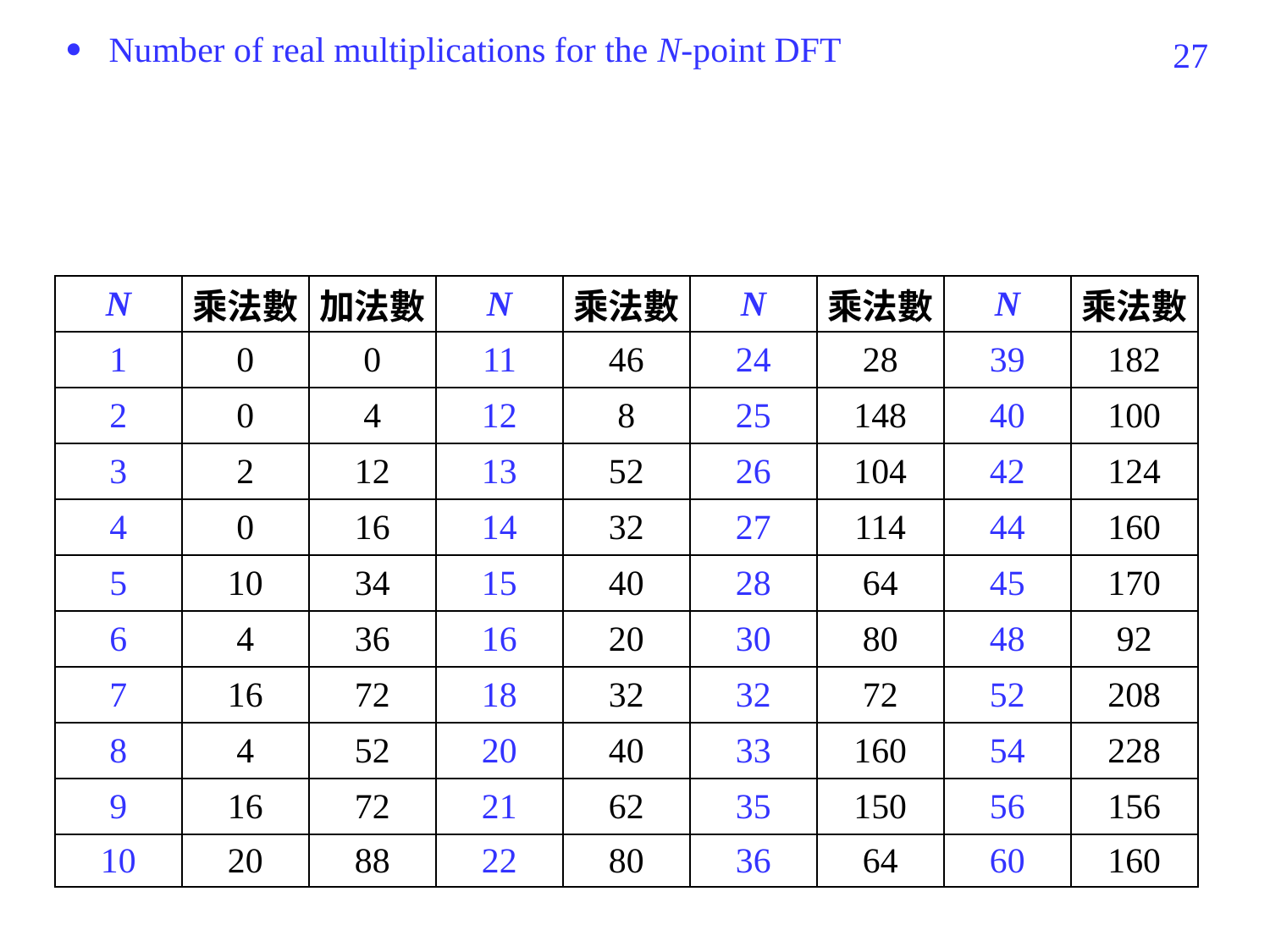

•   Number of real multiplications for the N-point DFT

27
| N | 乘法數 | 加法數 | N | 乘法數 | N | 乘法數 | N | 乘法數 |
| --- | --- | --- | --- | --- | --- | --- | --- | --- |
| 1 | 0 | 0 | 11 | 46 | 24 | 28 | 39 | 182 |
| 2 | 0 | 4 | 12 | 8 | 25 | 148 | 40 | 100 |
| 3 | 2 | 12 | 13 | 52 | 26 | 104 | 42 | 124 |
| 4 | 0 | 16 | 14 | 32 | 27 | 114 | 44 | 160 |
| 5 | 10 | 34 | 15 | 40 | 28 | 64 | 45 | 170 |
| 6 | 4 | 36 | 16 | 20 | 30 | 80 | 48 | 92 |
| 7 | 16 | 72 | 18 | 32 | 32 | 72 | 52 | 208 |
| 8 | 4 | 52 | 20 | 40 | 33 | 160 | 54 | 228 |
| 9 | 16 | 72 | 21 | 62 | 35 | 150 | 56 | 156 |
| 10 | 20 | 88 | 22 | 80 | 36 | 64 | 60 | 160 |